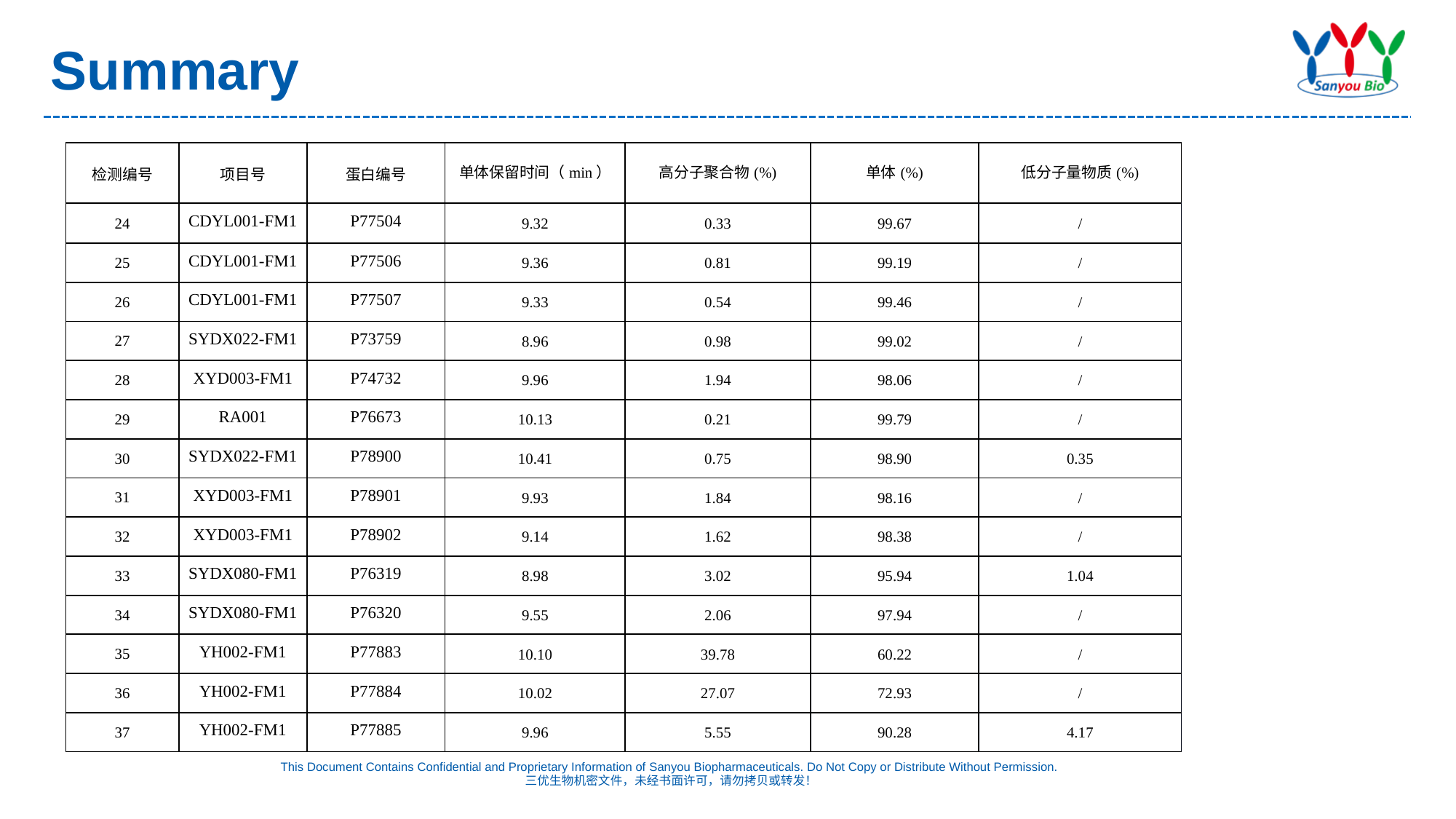

# Summary
| 检测编号 | 项目号 | 蛋白编号 | 单体保留时间（min） | 高分子聚合物(%) | 单体(%) | 低分子量物质(%) |
| --- | --- | --- | --- | --- | --- | --- |
| 24 | CDYL001-FM1 | P77504 | 9.32 | 0.33 | 99.67 | / |
| 25 | CDYL001-FM1 | P77506 | 9.36 | 0.81 | 99.19 | / |
| 26 | CDYL001-FM1 | P77507 | 9.33 | 0.54 | 99.46 | / |
| 27 | SYDX022-FM1 | P73759 | 8.96 | 0.98 | 99.02 | / |
| 28 | XYD003-FM1 | P74732 | 9.96 | 1.94 | 98.06 | / |
| 29 | RA001 | P76673 | 10.13 | 0.21 | 99.79 | / |
| 30 | SYDX022-FM1 | P78900 | 10.41 | 0.75 | 98.90 | 0.35 |
| 31 | XYD003-FM1 | P78901 | 9.93 | 1.84 | 98.16 | / |
| 32 | XYD003-FM1 | P78902 | 9.14 | 1.62 | 98.38 | / |
| 33 | SYDX080-FM1 | P76319 | 8.98 | 3.02 | 95.94 | 1.04 |
| 34 | SYDX080-FM1 | P76320 | 9.55 | 2.06 | 97.94 | / |
| 35 | YH002-FM1 | P77883 | 10.10 | 39.78 | 60.22 | / |
| 36 | YH002-FM1 | P77884 | 10.02 | 27.07 | 72.93 | / |
| 37 | YH002-FM1 | P77885 | 9.96 | 5.55 | 90.28 | 4.17 |
This Document Contains Confidential and Proprietary Information of Sanyou Biopharmaceuticals. Do Not Copy or Distribute Without Permission.
三优生物机密文件，未经书面许可，请勿拷贝或转发！
4